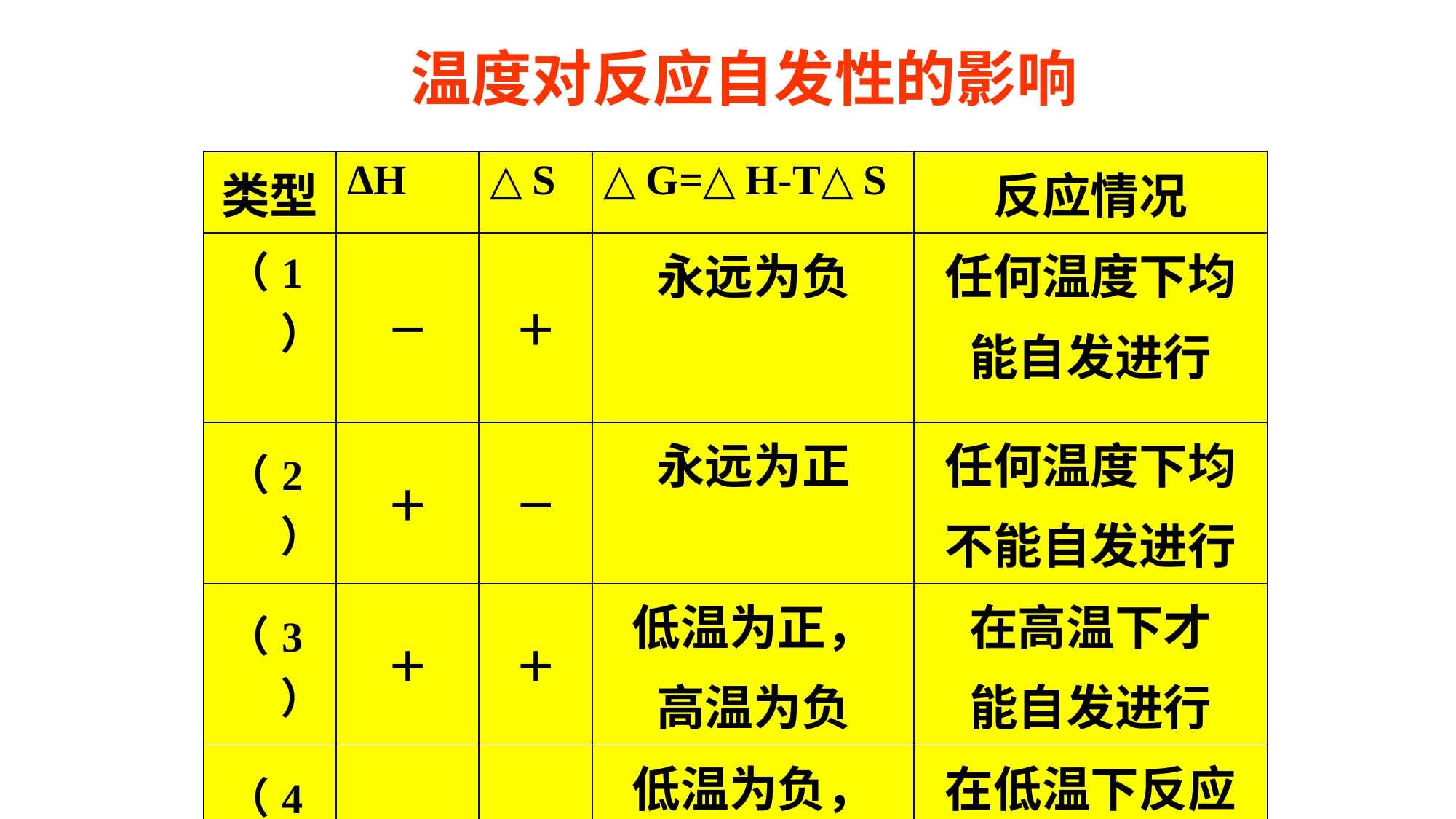

温度对反应自发性的影响
| 类型 | ΔH | △S | △G=△H-T△S | 反应情况 |
| --- | --- | --- | --- | --- |
| （1） | － | ＋ | 永远为负 | 任何温度下均 能自发进行 |
| （2） | ＋ | － | 永远为正 | 任何温度下均 不能自发进行 |
| （3） | ＋ | ＋ | 低温为正， 高温为负 | 在高温下才 能自发进行 |
| （4） | － | － | 低温为负， 高温为正 | 在低温下反应 才能自发进行 |